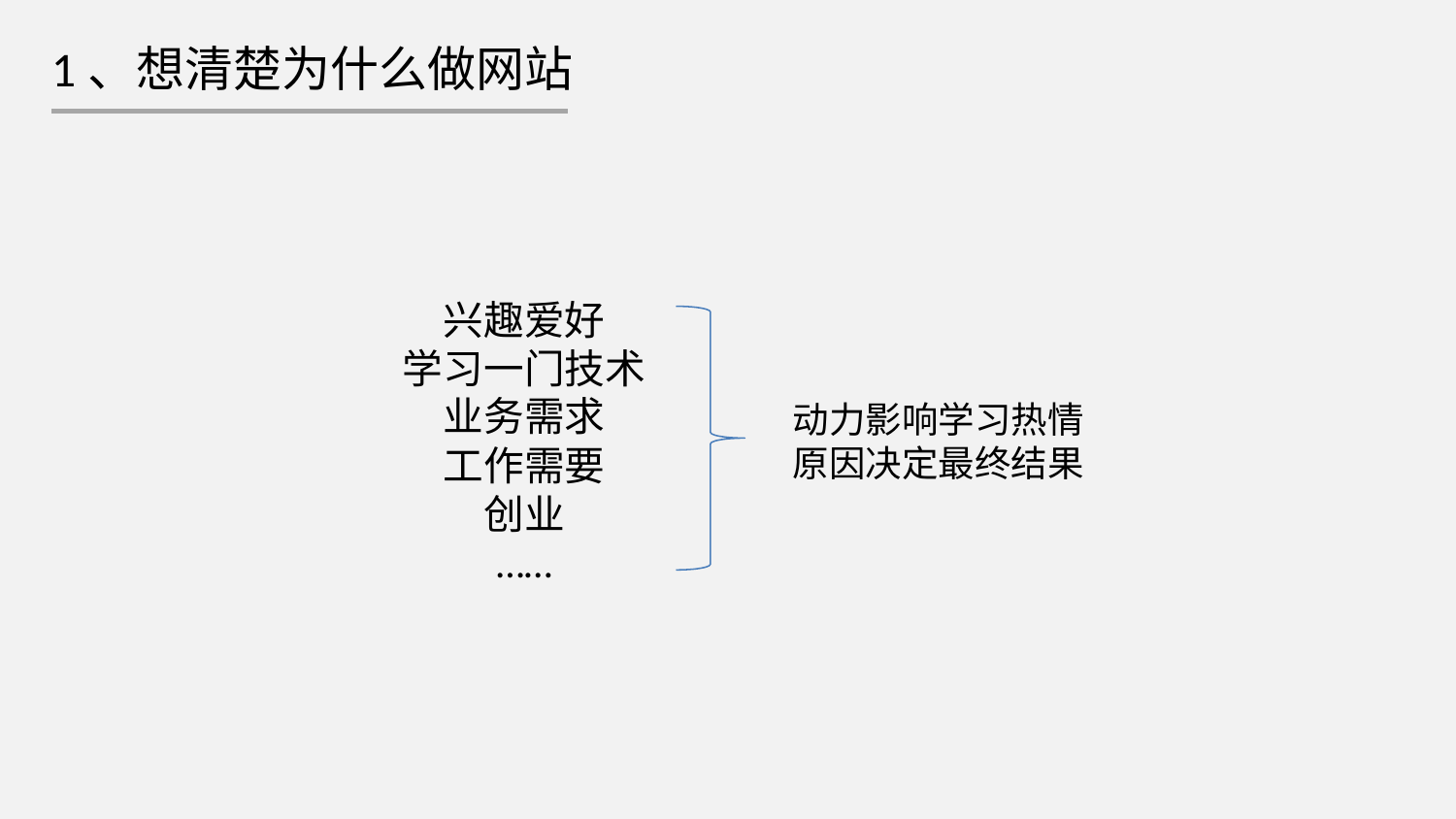

1、想清楚为什么做网站
兴趣爱好
学习一门技术
业务需求
工作需要
创业
……

动力影响学习热情
原因决定最终结果